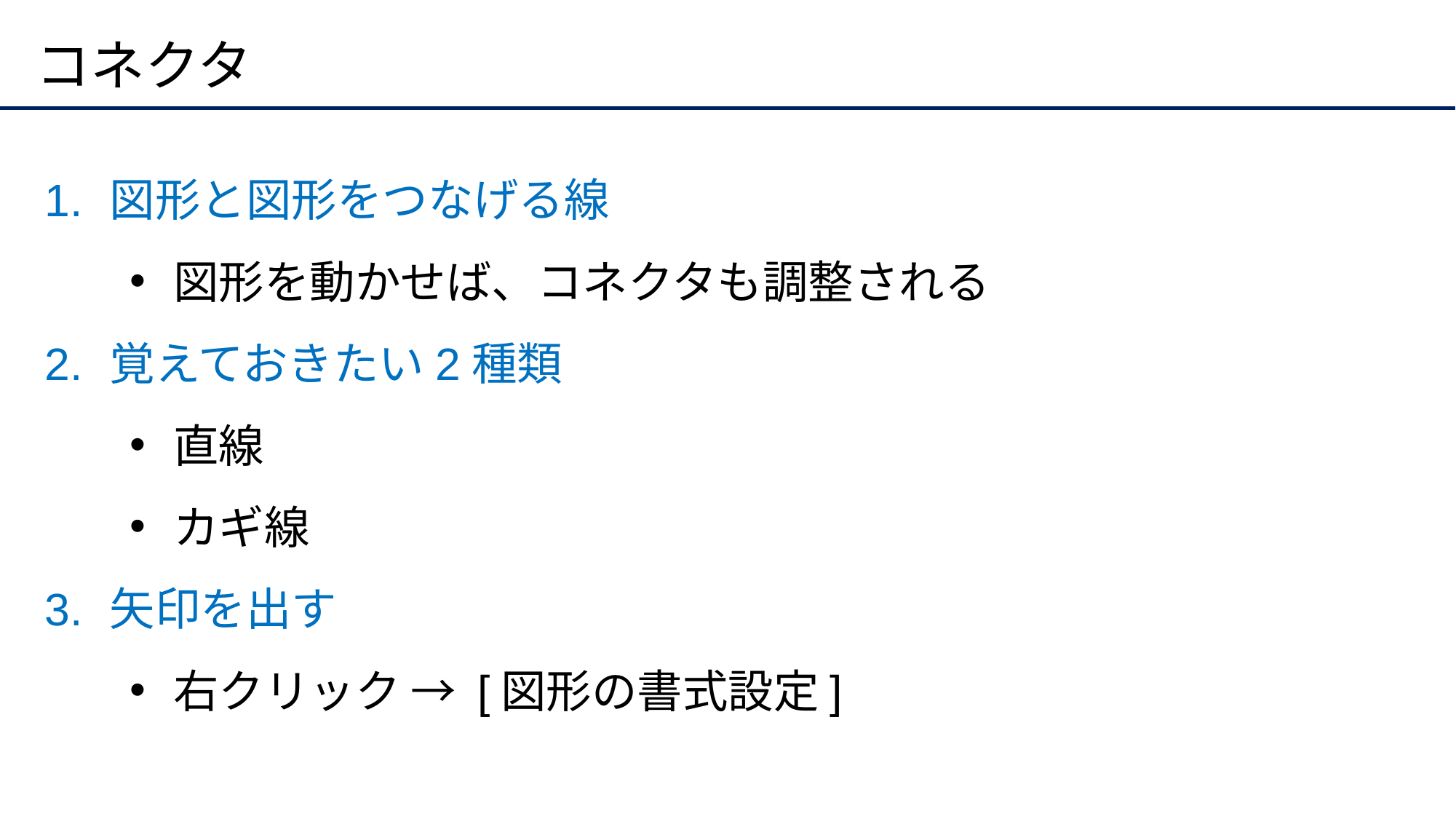

# コネクタ
図形と図形をつなげる線
図形を動かせば、コネクタも調整される
覚えておきたい2種類
直線
カギ線
矢印を出す
右クリック → [図形の書式設定]